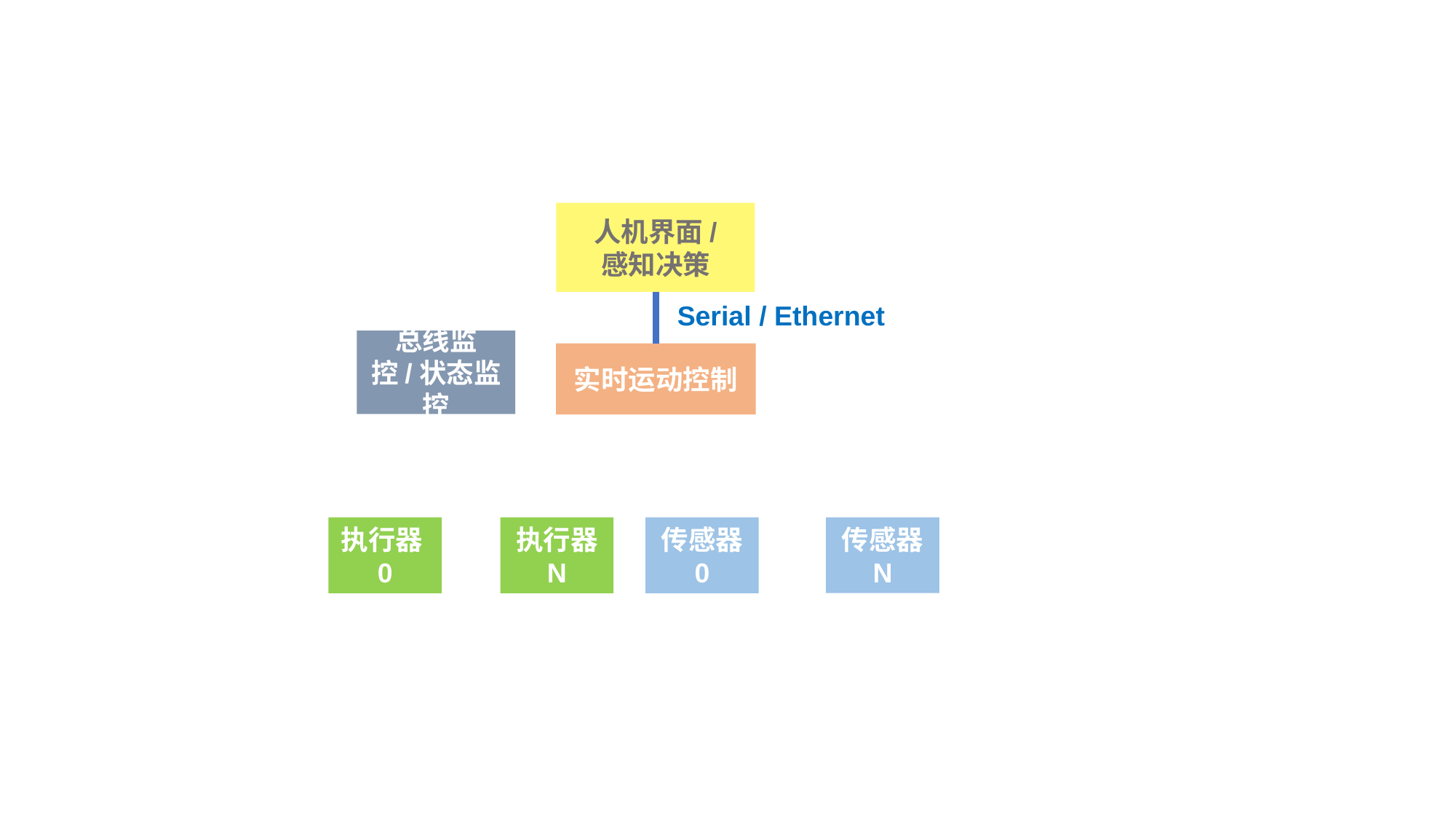

人机界面/
感知决策
Serial / Ethernet
总线监控/状态监控
实时运动控制
传感器
N
…
…
传感器
0
执行器
0
执行器
N